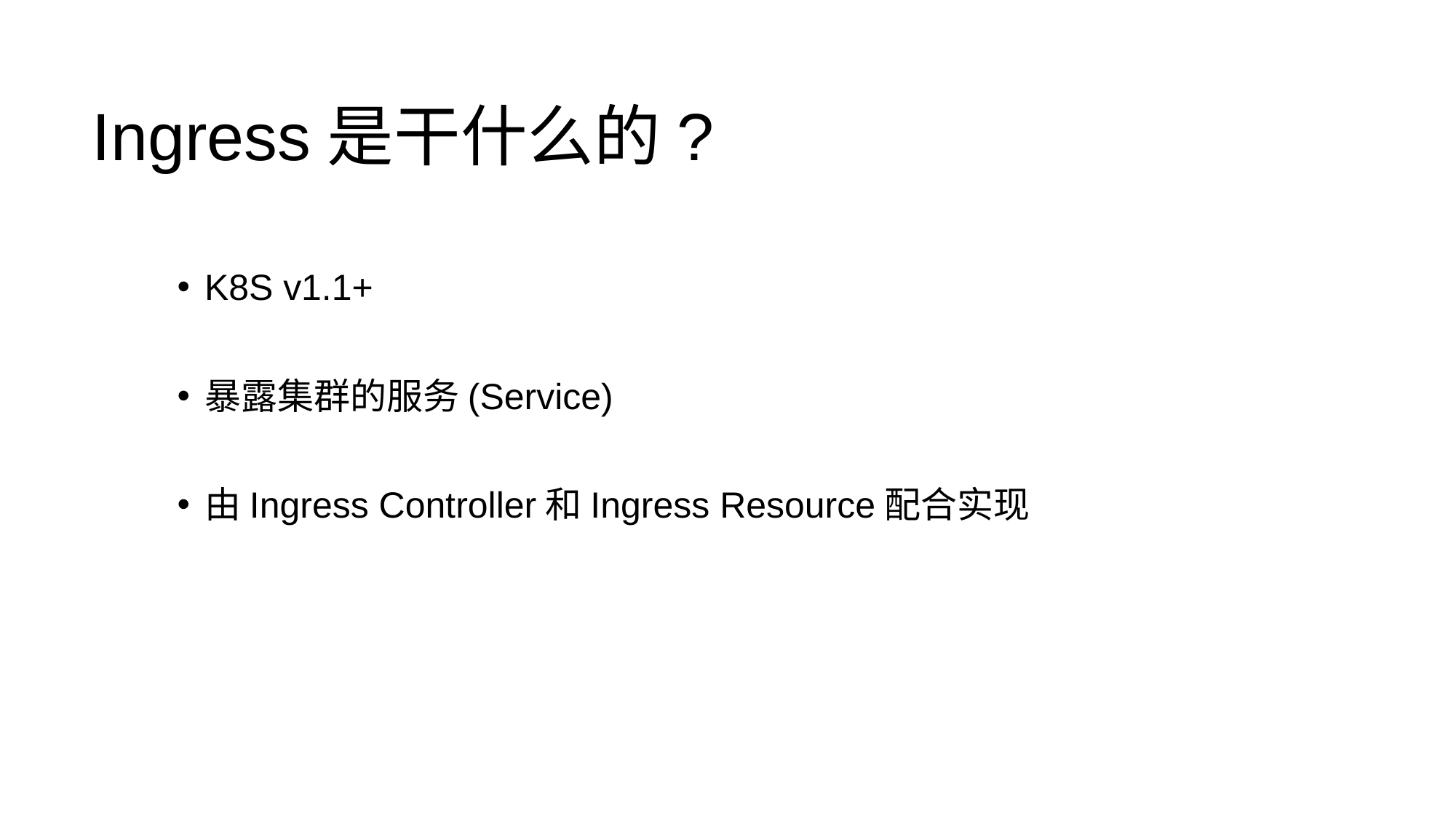

# Ingress是干什么的?
K8S v1.1+

暴露集群的服务(Service)

由Ingress Controller和Ingress Resource配合实现